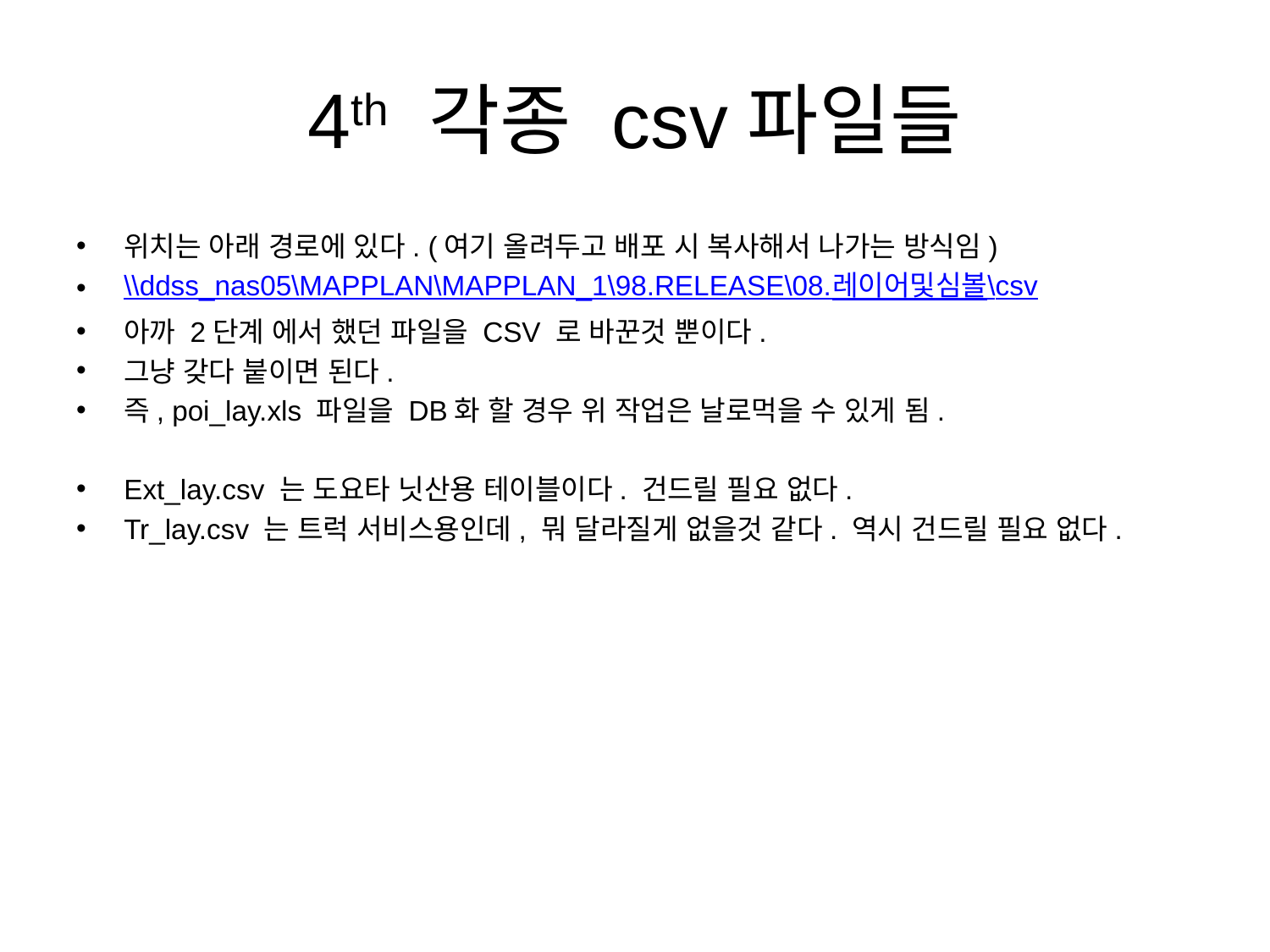

# 4th 각종 csv파일들
위치는 아래 경로에 있다. (여기 올려두고 배포 시 복사해서 나가는 방식임)
\\ddss_nas05\MAPPLAN\MAPPLAN_1\98.RELEASE\08.레이어및심볼\csv
아까 2단계 에서 했던 파일을 CSV 로 바꾼것 뿐이다.
그냥 갖다 붙이면 된다.
즉, poi_lay.xls 파일을 DB화 할 경우 위 작업은 날로먹을 수 있게 됨.

Ext_lay.csv 는 도요타 닛산용 테이블이다. 건드릴 필요 없다.
Tr_lay.csv 는 트럭 서비스용인데, 뭐 달라질게 없을것 같다. 역시 건드릴 필요 없다.